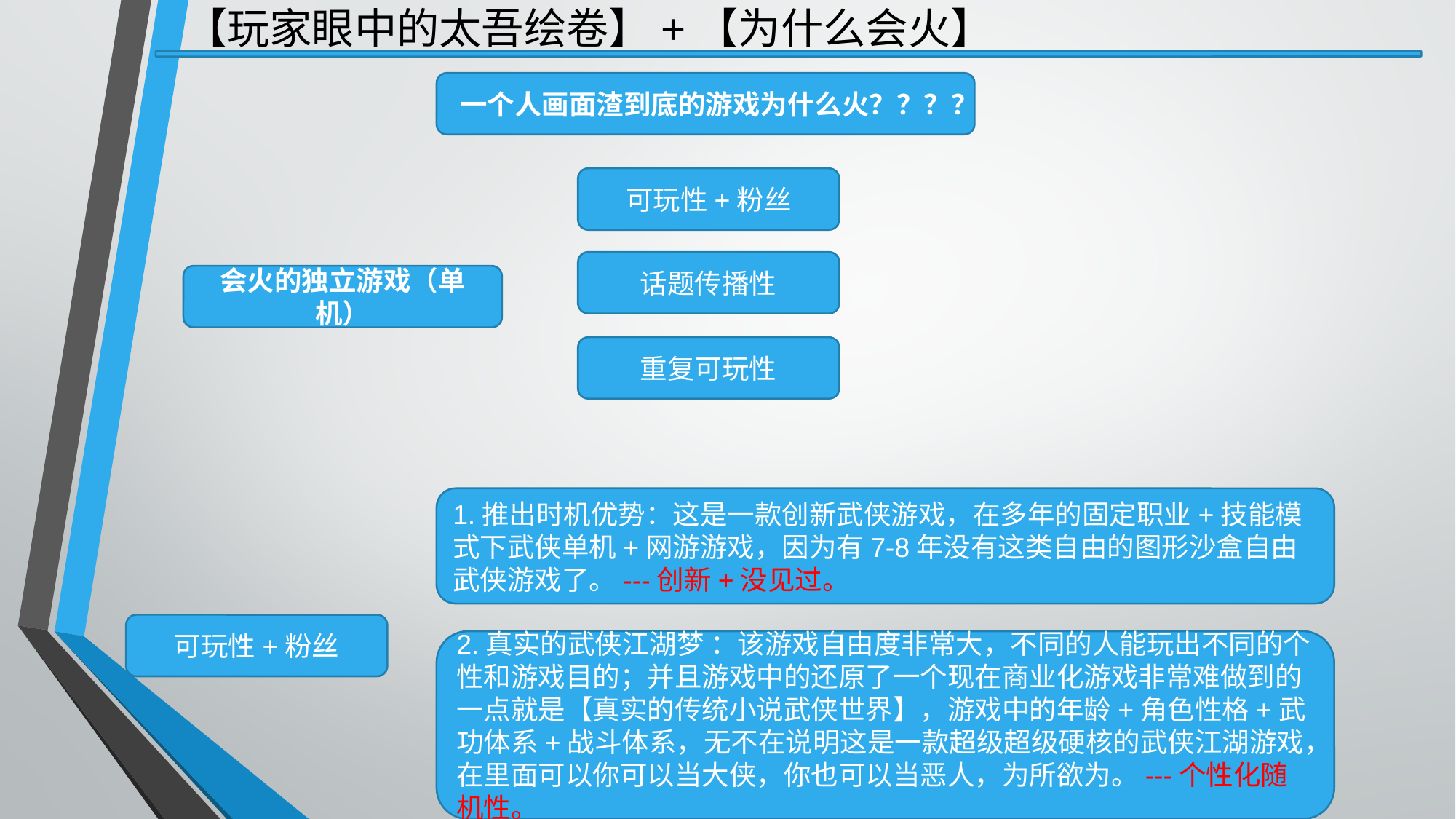

【玩家眼中的太吾绘卷】+【为什么会火】

一个人画面渣到底的游戏为什么火？？？？
可玩性+粉丝
话题传播性
会火的独立游戏（单机）
重复可玩性
1.推出时机优势：这是一款创新武侠游戏，在多年的固定职业+技能模式下武侠单机+网游游戏，因为有7-8年没有这类自由的图形沙盒自由武侠游戏了。---创新+没见过。
可玩性+粉丝
2.真实的武侠江湖梦 ：该游戏自由度非常大，不同的人能玩出不同的个性和游戏目的；并且游戏中的还原了一个现在商业化游戏非常难做到的一点就是【真实的传统小说武侠世界】，游戏中的年龄+角色性格+武功体系+战斗体系，无不在说明这是一款超级超级硬核的武侠江湖游戏，在里面可以你可以当大侠，你也可以当恶人，为所欲为。---个性化随机性。